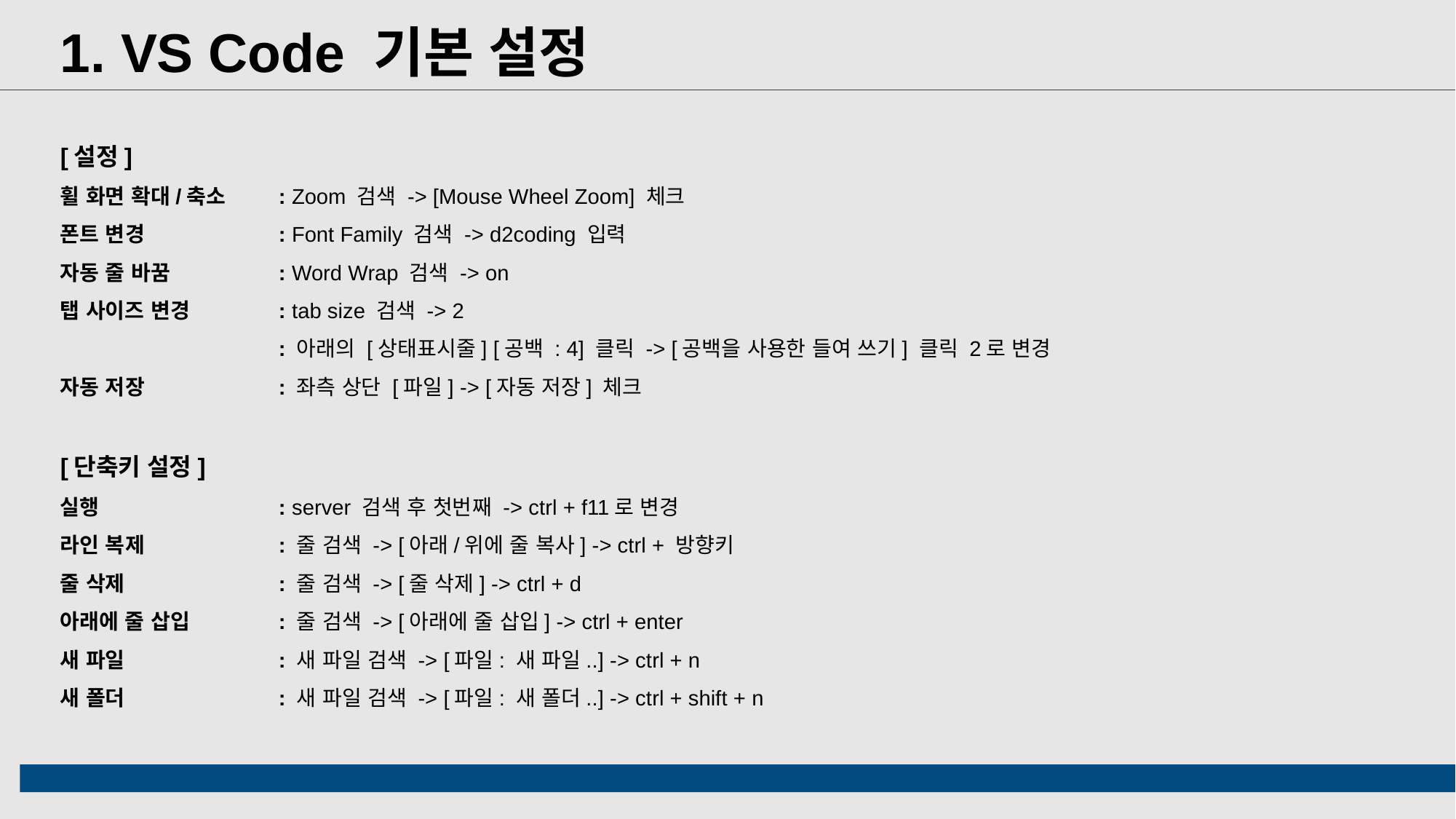

1. VS Code 기본 설정
[설정]
휠 화면 확대/축소	: Zoom 검색 -> [Mouse Wheel Zoom] 체크
폰트 변경		: Font Family 검색 -> d2coding 입력
자동 줄 바꿈	: Word Wrap 검색 -> on
탭 사이즈 변경	: tab size 검색 -> 2
		: 아래의 [상태표시줄] [공백 : 4] 클릭 -> [공백을 사용한 들여 쓰기] 클릭 2로 변경
자동 저장		: 좌측 상단 [파일] -> [자동 저장] 체크

[단축키 설정]
실행		: server 검색 후 첫번째 -> ctrl + f11로 변경
라인 복제		: 줄 검색 -> [아래/위에 줄 복사] -> ctrl + 방향키
줄 삭제		: 줄 검색 -> [줄 삭제] -> ctrl + d
아래에 줄 삽입	: 줄 검색 -> [아래에 줄 삽입] -> ctrl + enter
새 파일		: 새 파일 검색 -> [파일: 새 파일..] -> ctrl + n
새 폴더 		: 새 파일 검색 -> [파일: 새 폴더..] -> ctrl + shift + n